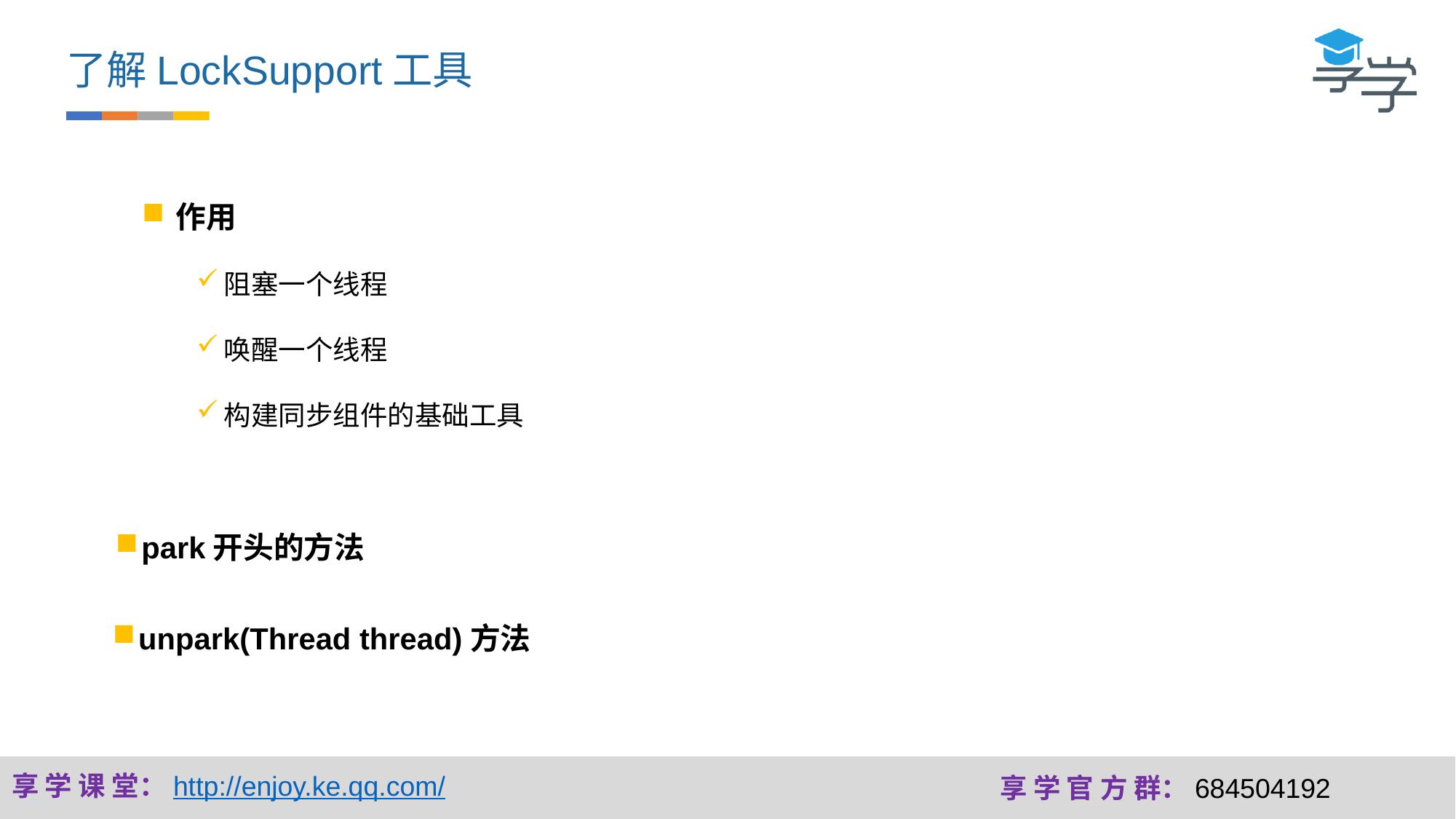

了解LockSupport工具

作用
阻塞一个线程
唤醒一个线程
构建同步组件的基础工具
park开头的方法
unpark(Thread thread)方法